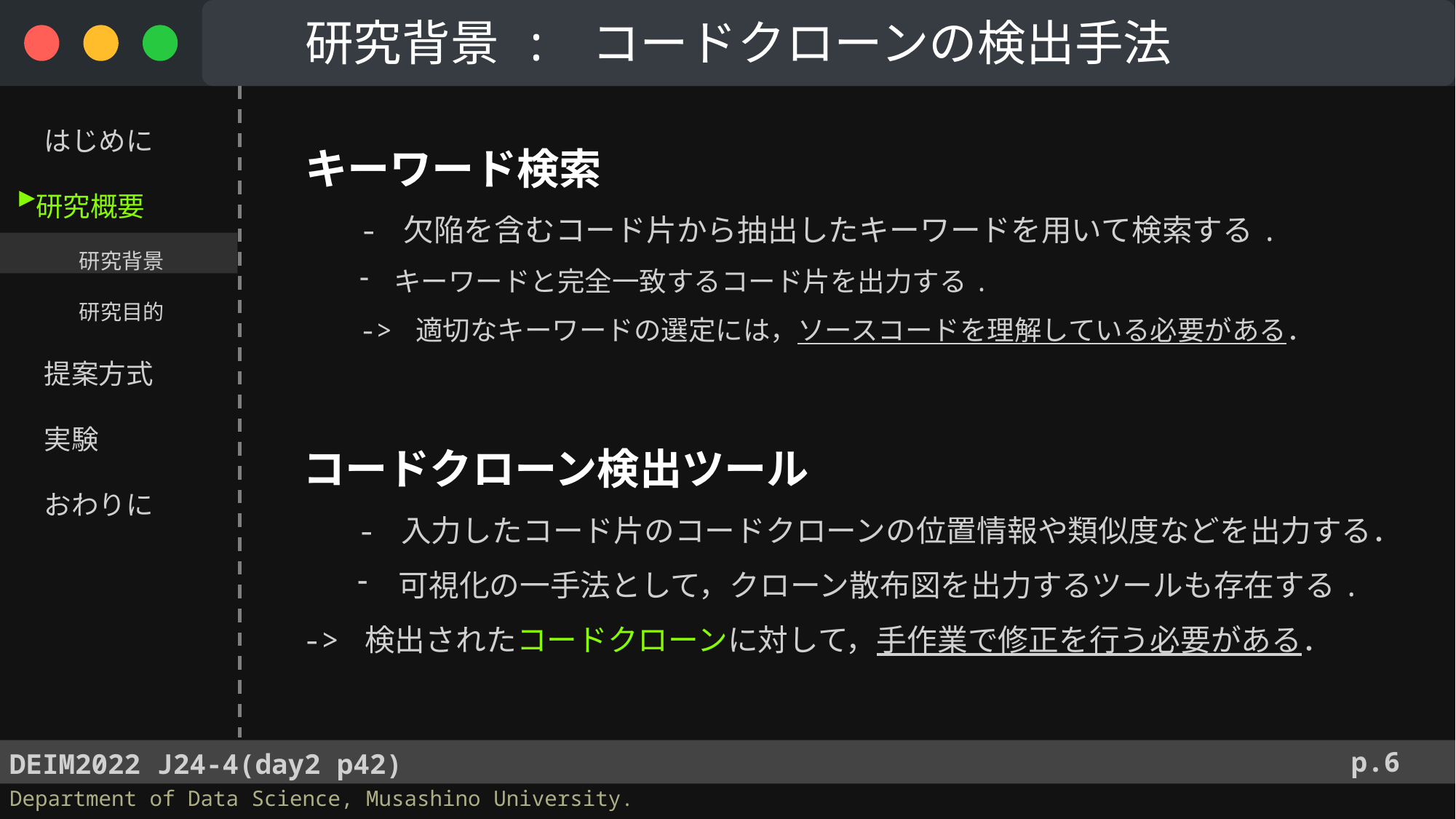

研究背景 : コードクローンの検出手法
　 はじめに
   研究概要
　　　 研究背景
　　　 研究目的
　 提案方式
　 実験
　 おわりに

キーワード検索
- 欠陥を含むコード片から抽出したキーワードを用いて検索する.
キーワードと完全一致するコード片を出力する.
-> 適切なキーワードの選定には，ソースコードを理解している必要がある．

▶︎

コードクローン検出ツール
- 入力したコード片のコードクローンの位置情報や類似度などを出力する．
可視化の一手法として，クローン散布図を出力するツールも存在する.
-> 検出されたコードクローンに対して，手作業で修正を行う必要がある．
p.6